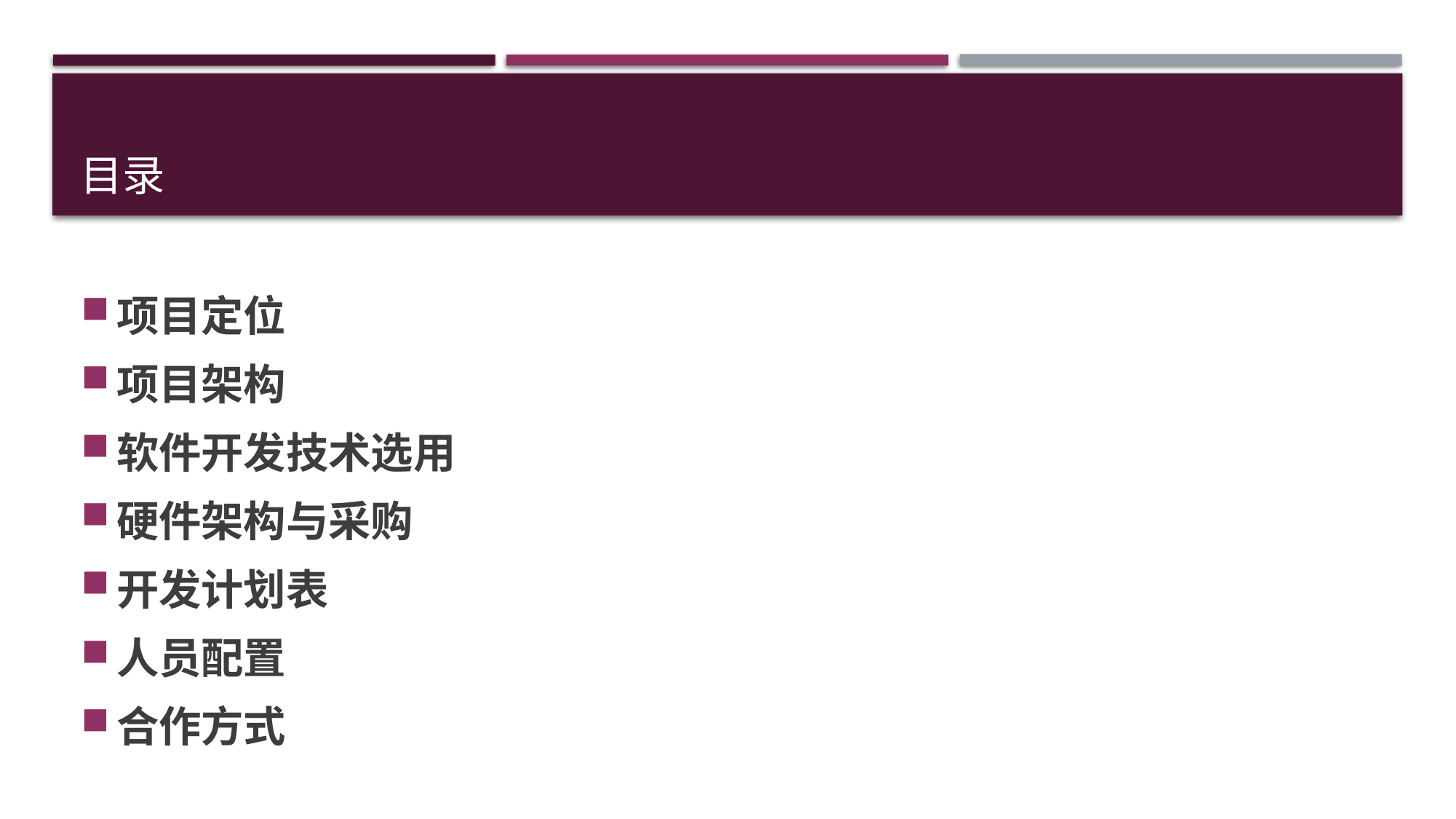

# 目录
项目定位
项目架构
软件开发技术选用
硬件架构与采购
开发计划表
人员配置
合作方式